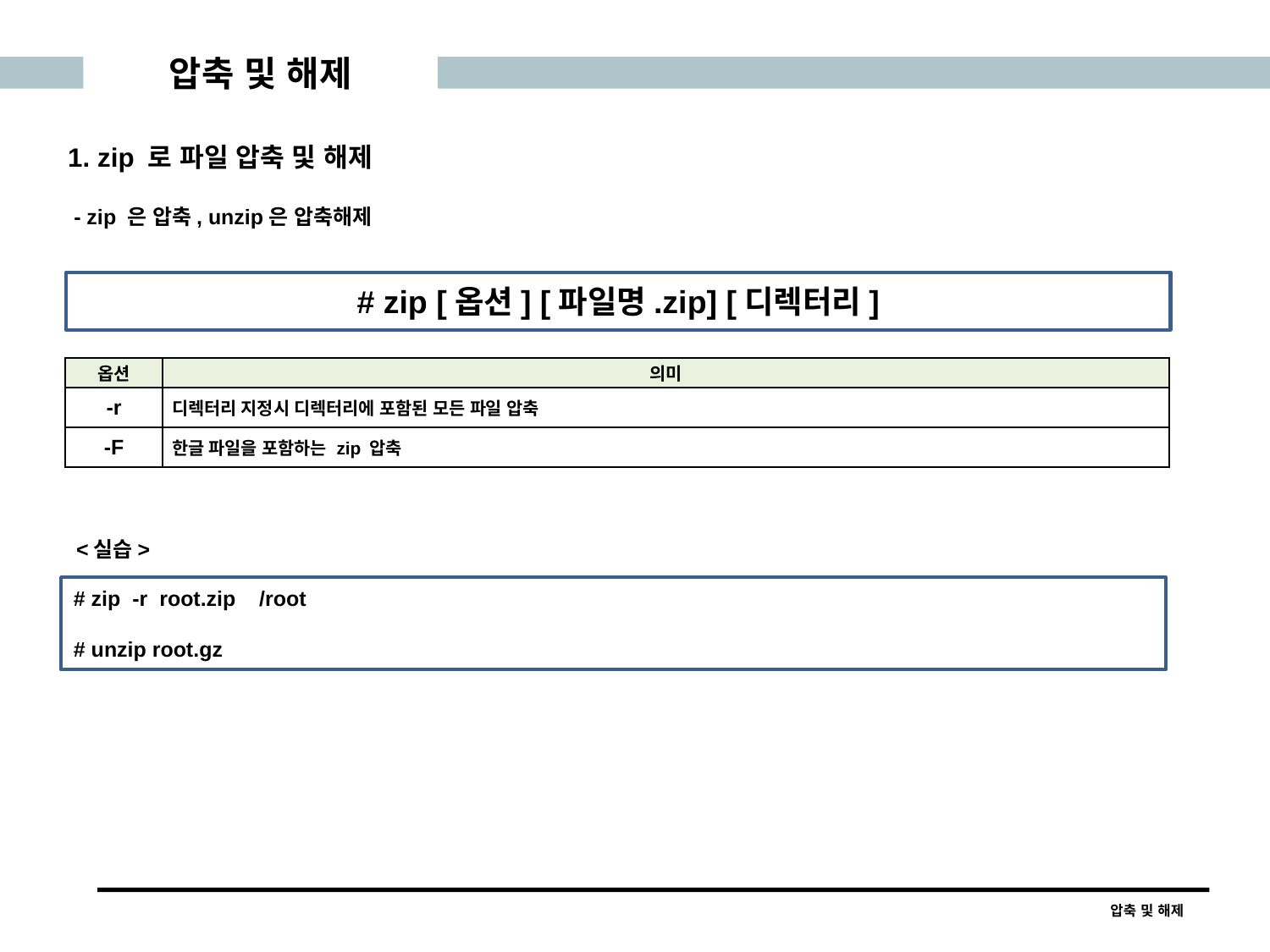

압축 및 해제

1. zip 로 파일 압축 및 해제

 - zip 은 압축, unzip은 압축해제
# zip [옵션] [파일명.zip] [디렉터리]
| 옵션 | 의미 |
| --- | --- |
| -r | 디렉터리 지정시 디렉터리에 포함된 모든 파일 압축 |
| -F | 한글 파일을 포함하는 zip 압축 |
<실습>
# zip  -r  root.zip    /root

# unzip root.gz

압축 및 해제